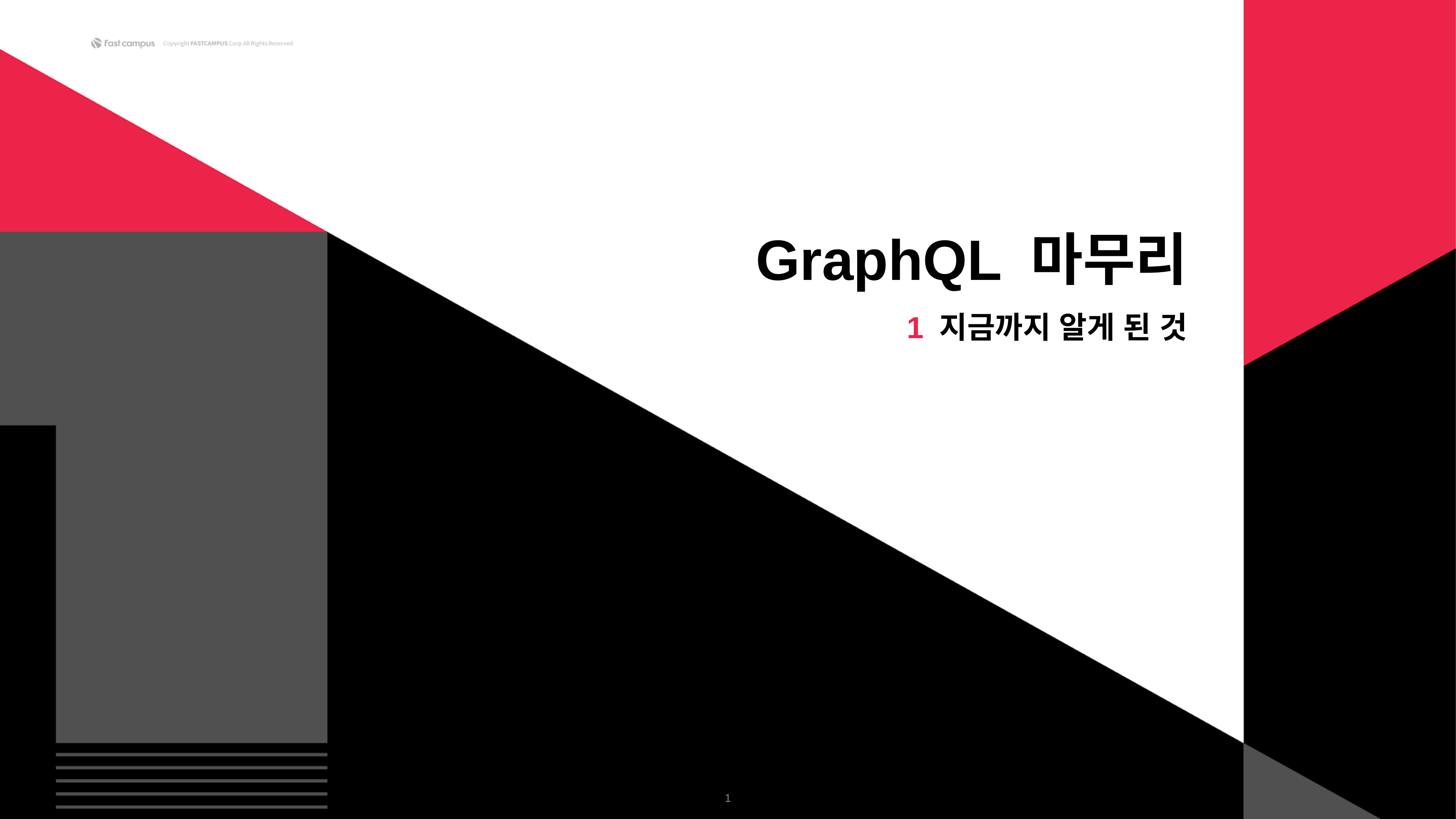

GraphQL 마무리

1 지금까지 알게 된 것
1